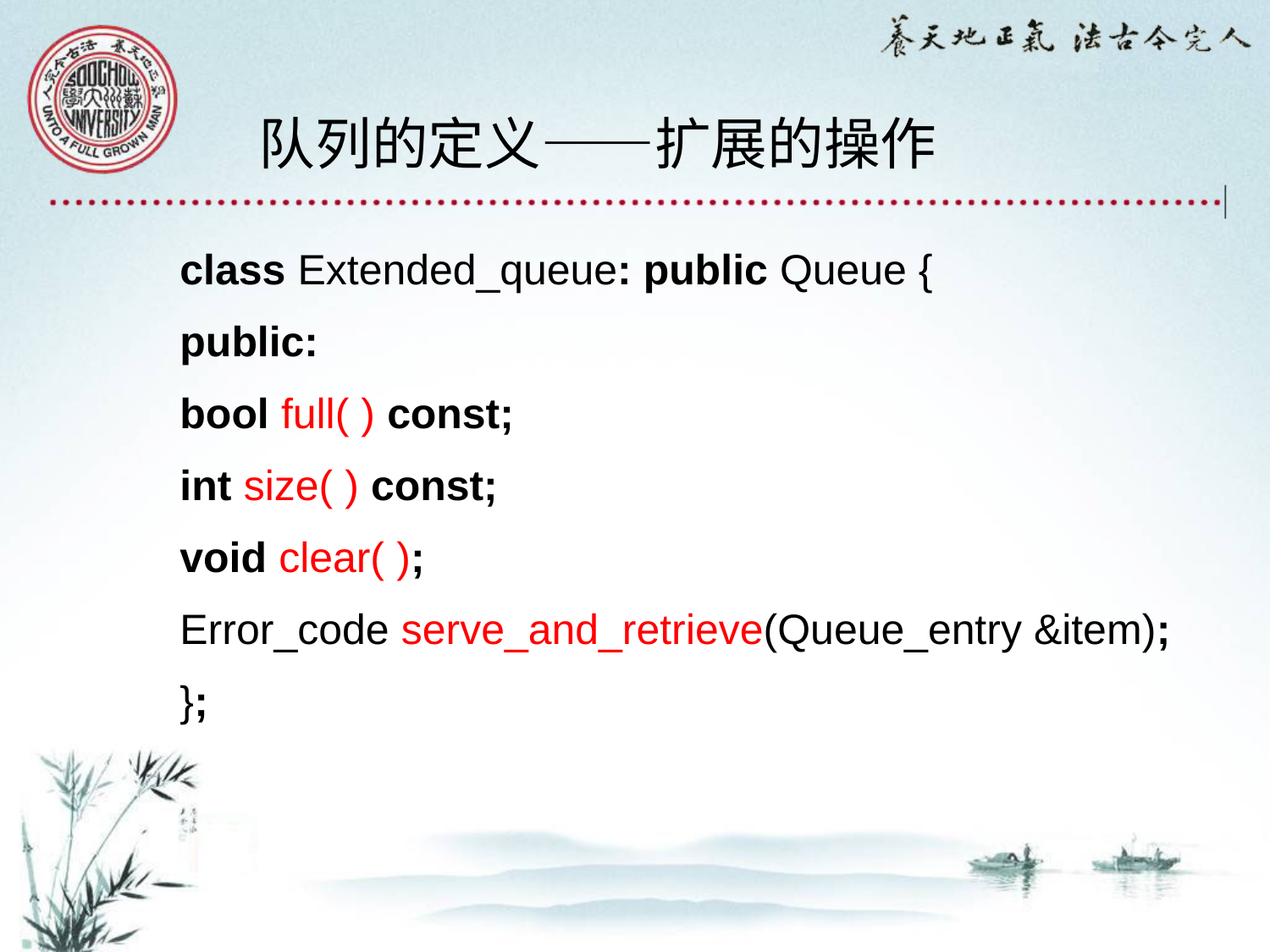

队列的定义——扩展的操作
class Extended_queue: public Queue {
public:
bool full( ) const;
int size( ) const;
void clear( );
Error_code serve_and_retrieve(Queue_entry &item);
};